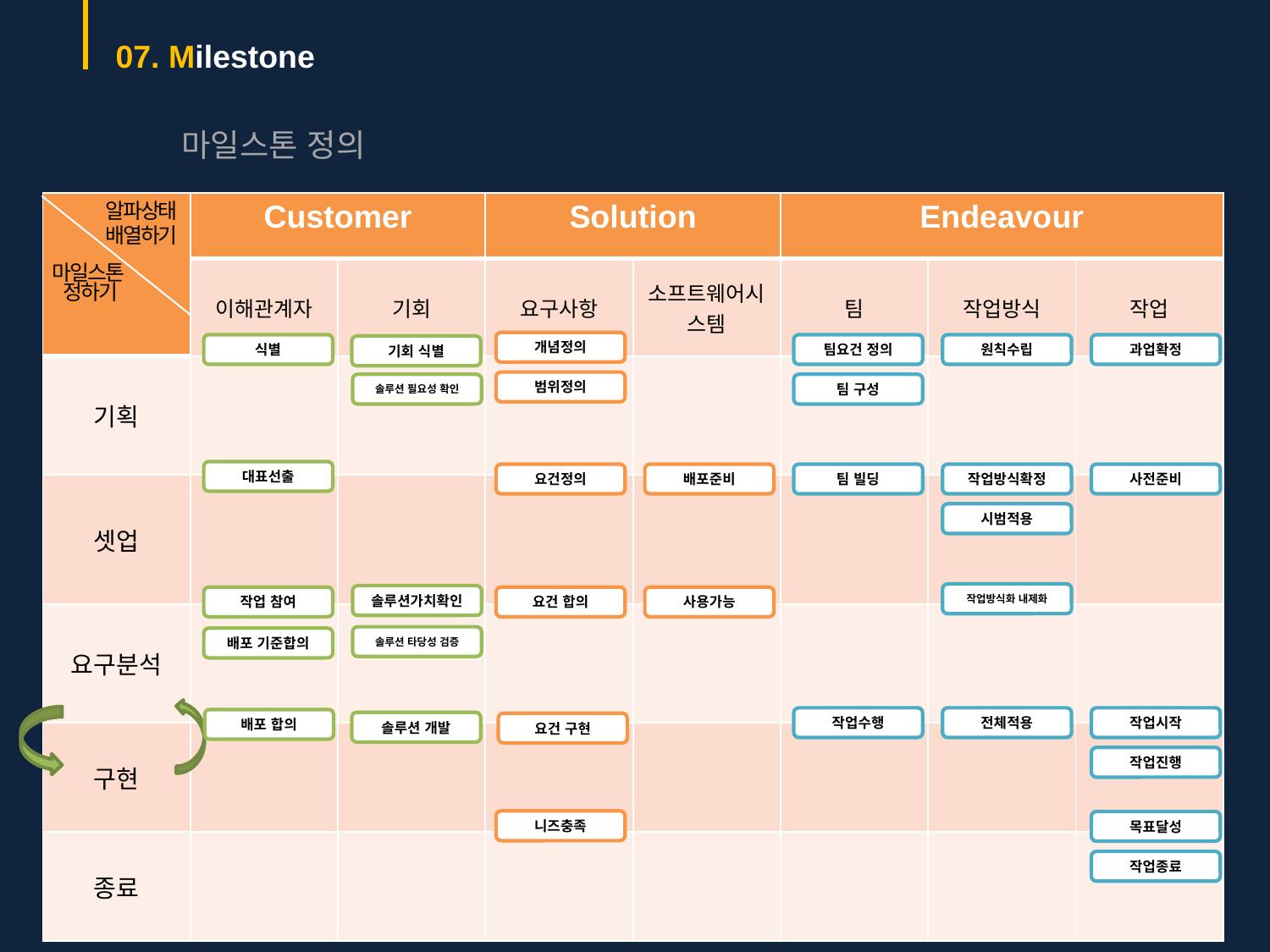

07. Milestone
마일스톤 정의
| 알파상태 배열하기 | Customer |  | Solution |  | Endeavour |  |  |
| --- | --- | --- | --- | --- | --- | --- | --- |
|  | 이해관계자 | 기회 | 요구사항 | 소프트웨어시스템 | 팀 | 작업방식 | 작업 |
| 기획 |  |  |  |  |  |  |  |
| 셋업 |  |  |  |  |  |  |  |
| 요구분석 |  |  |  |  |  |  |  |
| 구현 |  |  |  |  |  |  |  |
| 종료 |  |  |  |  |  |  |  |
마일스톤
 정하기
개념정의
식별
팀요건 정의
원칙수립
과업확정
기회 식별
범위정의
솔루션 필요성 확인
팀 구성
대표선출
요건정의
배포준비
팀 빌딩
작업방식확정
사전준비
시범적용
작업방식화 내제화
솔루션가치확인
작업 참여
요건 합의
사용가능
솔루션 타당성 검증
배포 기준합의

작업수행
전체적용
작업시작
배포 합의
솔루션 개발
요건 구현
작업진행
니즈충족
목표달성
작업종료